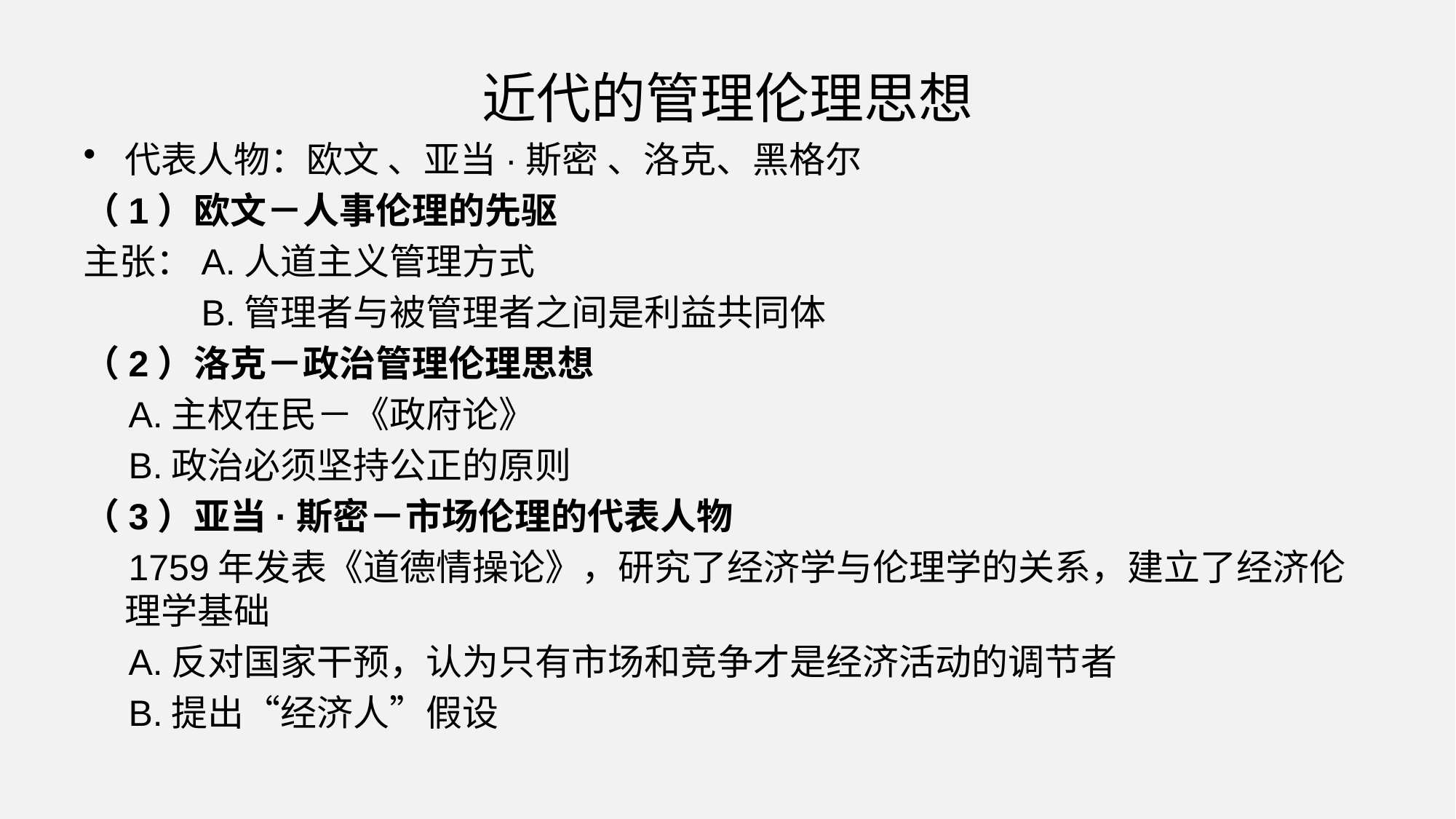

近代的管理伦理思想
代表人物：欧文 、亚当·斯密 、洛克、黑格尔
（1）欧文－人事伦理的先驱
主张：A.人道主义管理方式
　　　B.管理者与被管理者之间是利益共同体
（2）洛克－政治管理伦理思想
　A.主权在民－《政府论》
　B.政治必须坚持公正的原则
（3）亚当·斯密－市场伦理的代表人物
　1759年发表《道德情操论》，研究了经济学与伦理学的关系，建立了经济伦理学基础
　A.反对国家干预，认为只有市场和竞争才是经济活动的调节者
　B.提出“经济人”假设